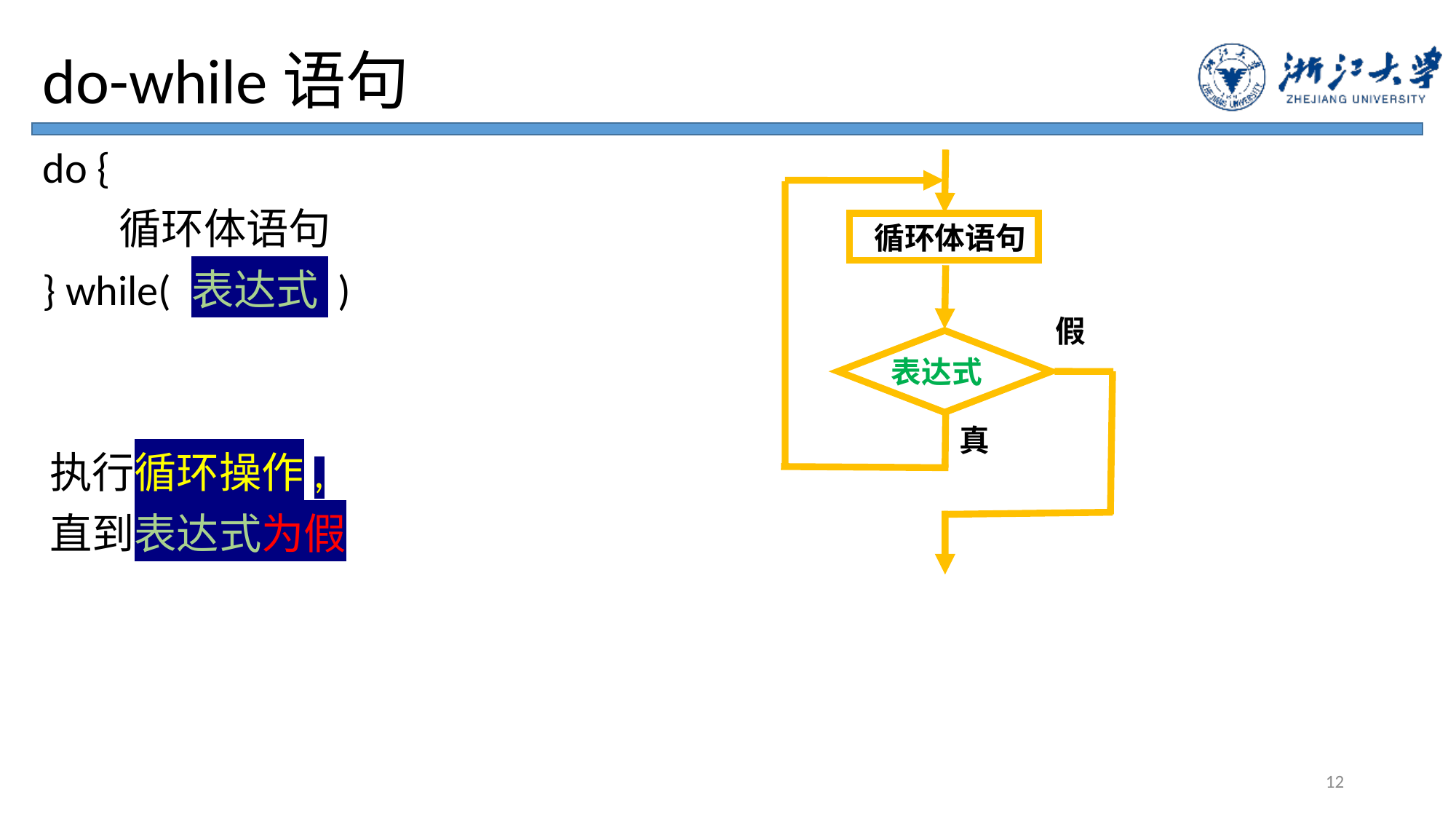

# do-while语句
do {
       循环体语句
} while( 表达式 )

执行循环操作,
直到表达式为假

 循环体语句

假
表达式

真

12